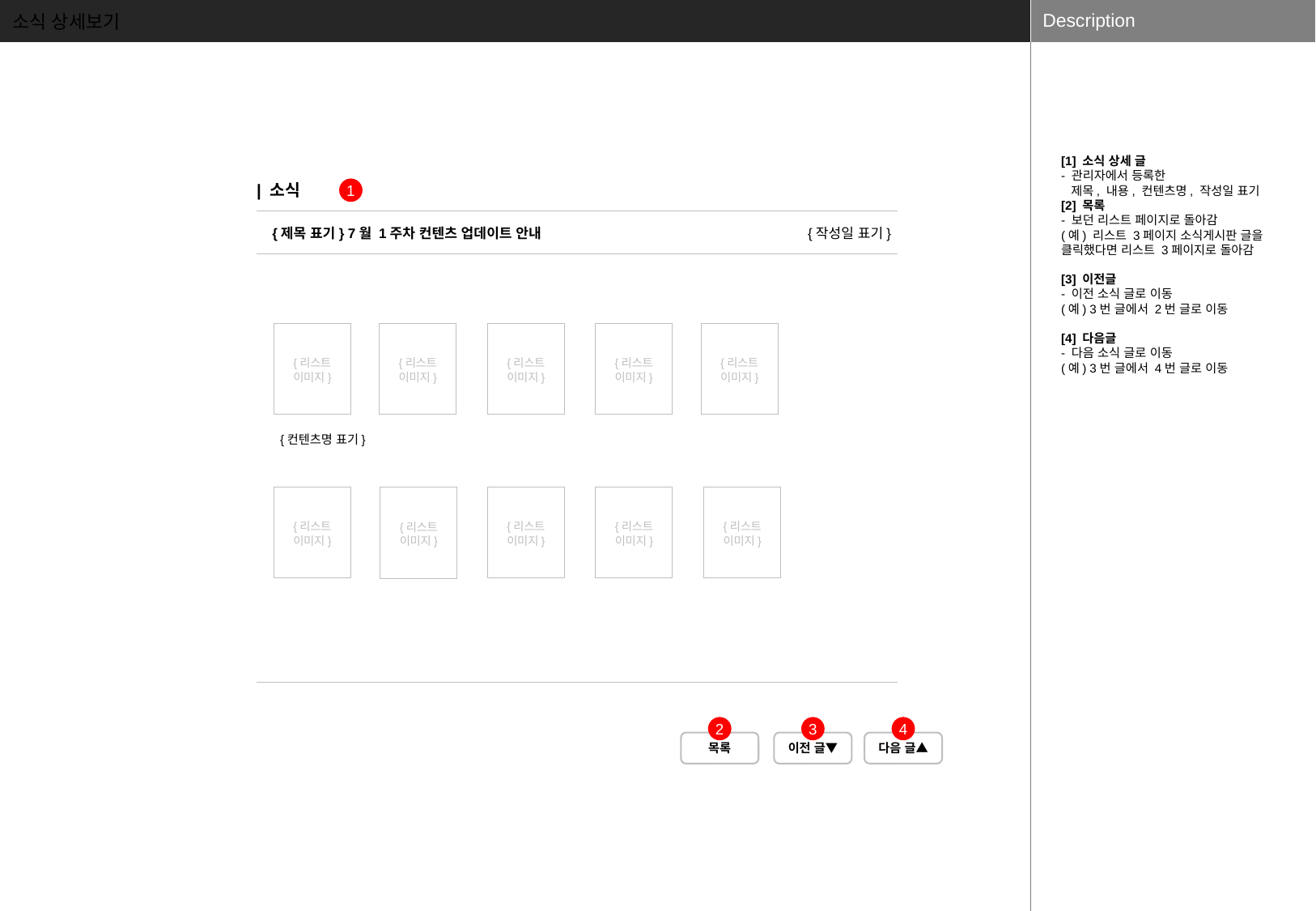

소식 상세보기

[1] 소식 상세 글
- 관리자에서 등록한
  제목, 내용, 컨텐츠명, 작성일 표기
[2] 목록
- 보던 리스트 페이지로 돌아감
(예) 리스트 3페이지 소식게시판 글을 클릭했다면 리스트 3페이지로 돌아감

[3] 이전글
- 이전 소식 글로 이동
(예) 3번 글에서 2번 글로 이동

[4] 다음글
- 다음 소식 글로 이동
(예) 3번 글에서 4번 글로 이동

| 소식
1
{제목 표기} 7월 1주차 컨텐츠 업데이트 안내
{작성일 표기}
|  |
| --- |
|  |
| --- |
|  |
| --- |
|  |
| --- |
|  |
| --- |
{리스트
이미지}
{리스트
이미지}
{리스트
이미지}
{리스트
이미지}
{리스트
이미지}
{컨텐츠명 표기}

|  |
| --- |
|  |
| --- |
|  |
| --- |
|  |
| --- |
|  |
| --- |
{리스트
이미지}
{리스트
이미지}
{리스트
이미지}
{리스트
이미지}
{리스트
이미지}
2
3
4
목록
이전 글▼
다음 글▲